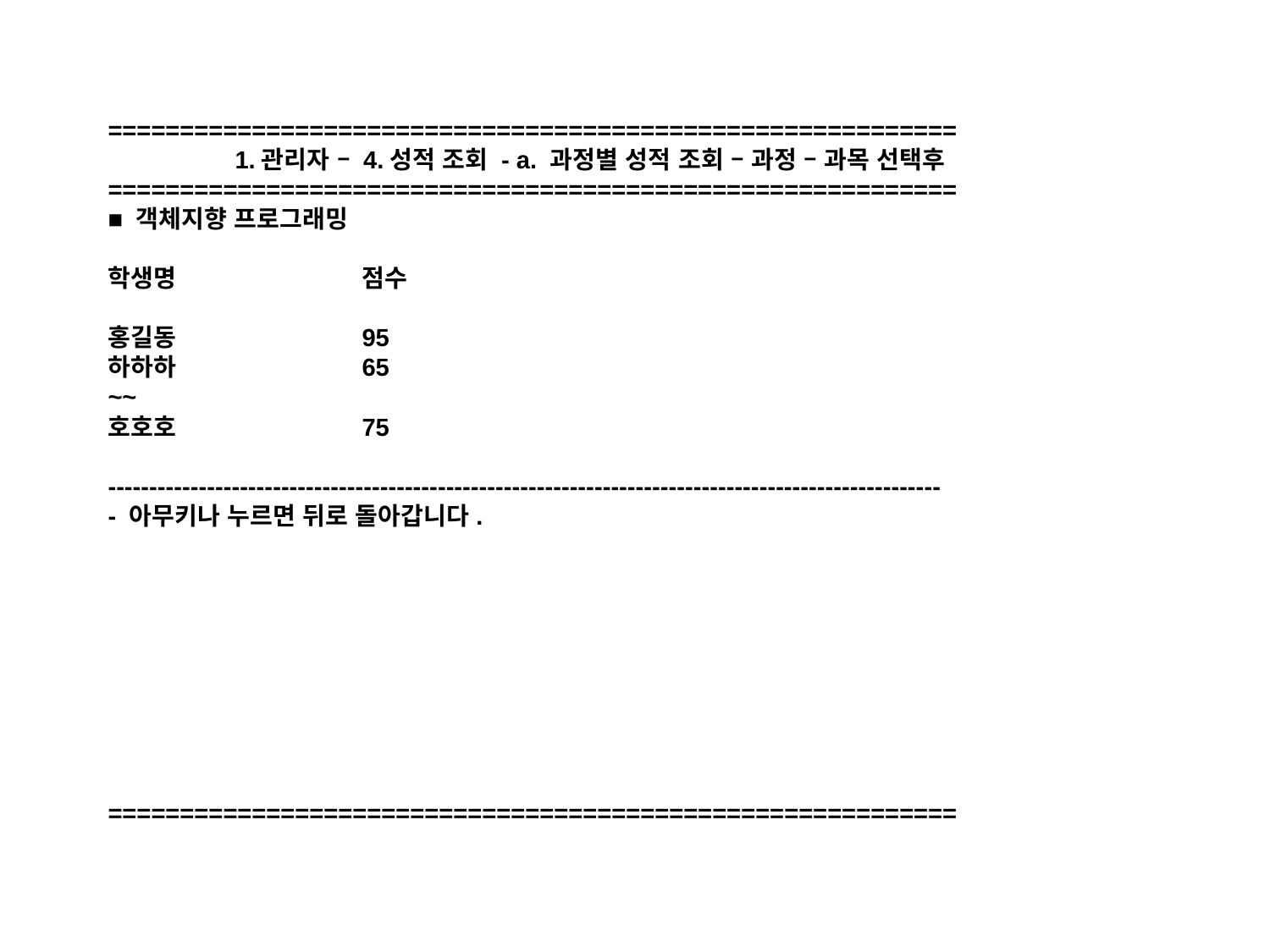

# =========================================================== 1.관리자 – 4.성적 조회 - a. 과정별 성적 조회 – 과정 – 과목 선택후 =========================================================== ■ 객체지향 프로그래밍 학생명		점수 홍길동 		95 하하하	 	65 ~~ 호호호		75 ----------------------------------------------------------------------------------------------------- - 아무키나 누르면 뒤로 돌아갑니다. ===========================================================